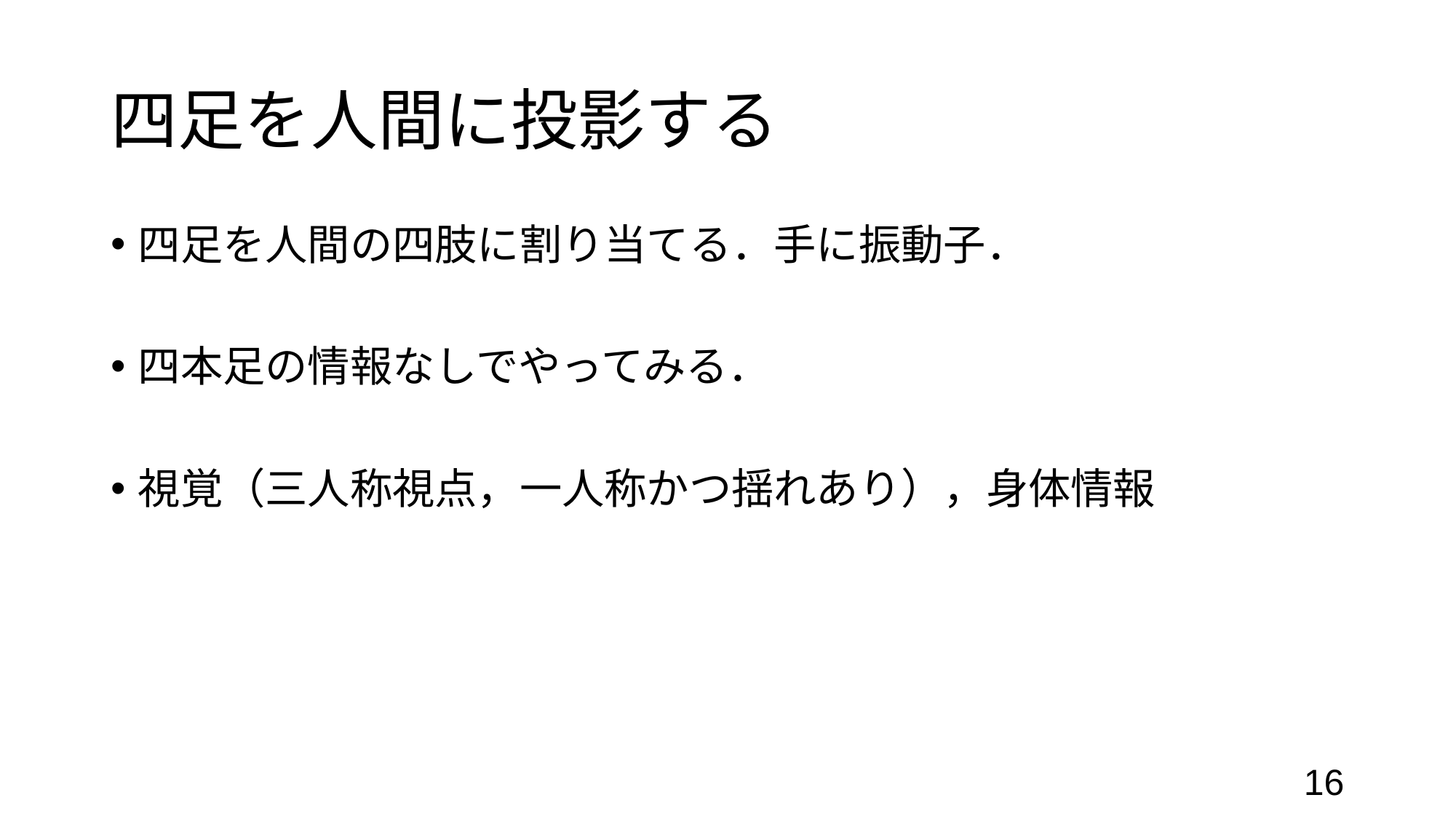

# 四足を人間に投影する
四足を人間の四肢に割り当てる．手に振動子．

四本足の情報なしでやってみる．

視覚（三人称視点，一人称かつ揺れあり），身体情報
16